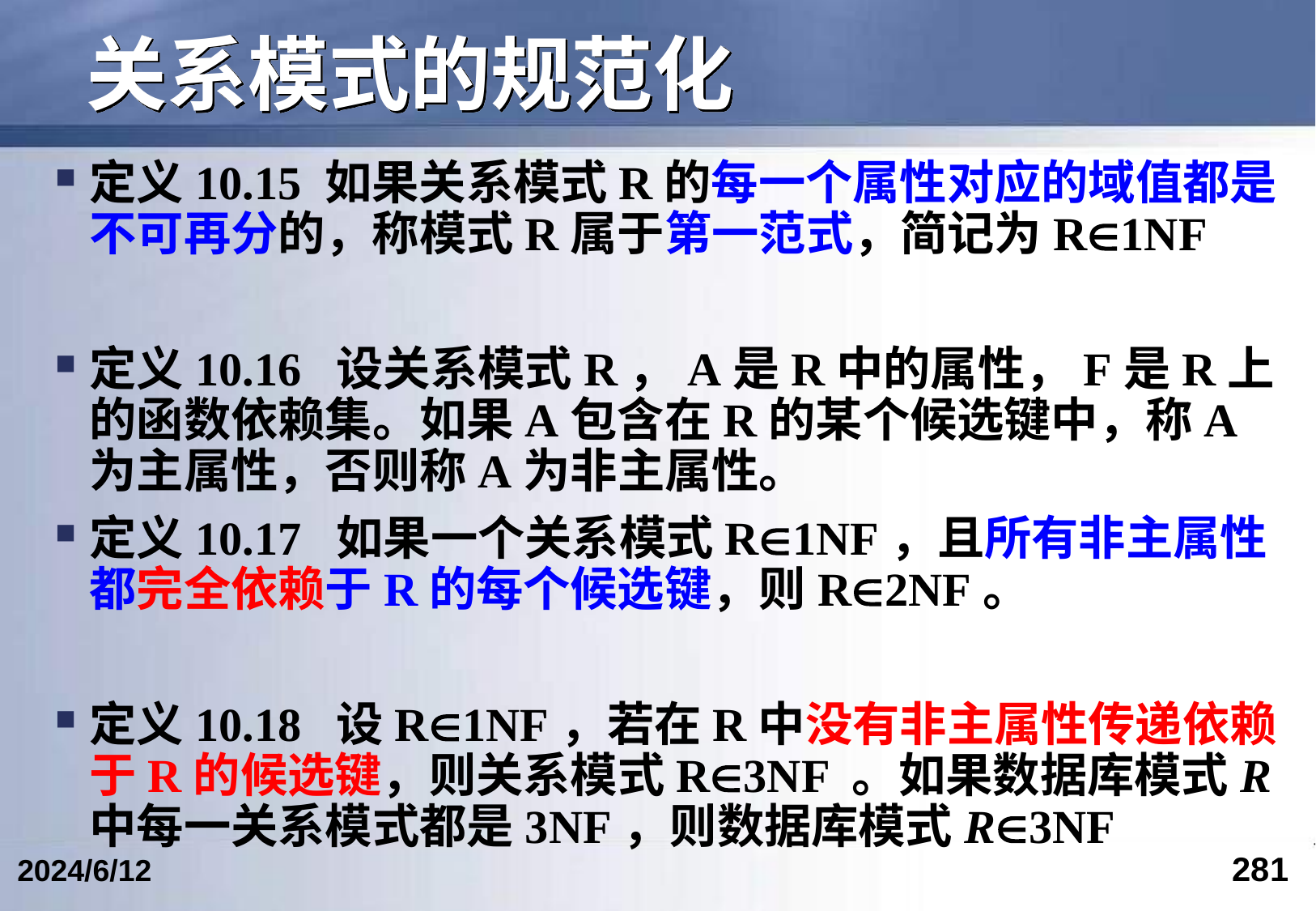

# 关系模式的规范化
定义10.15 如果关系模式R的每一个属性对应的域值都是不可再分的，称模式R属于第一范式，简记为R∈1NF

定义10.16  设关系模式R，A是R中的属性，F是R上的函数依赖集。如果A包含在R的某个候选键中，称A为主属性，否则称A为非主属性。
定义10.17  如果一个关系模式R∈1NF，且所有非主属性都完全依赖于R的每个候选键，则R∈2NF。

定义10.18  设R∈1NF，若在R中没有非主属性传递依赖于R的候选键，则关系模式R∈3NF 。如果数据库模式R中每一关系模式都是3NF，则数据库模式R∈3NF
281
2024/6/12